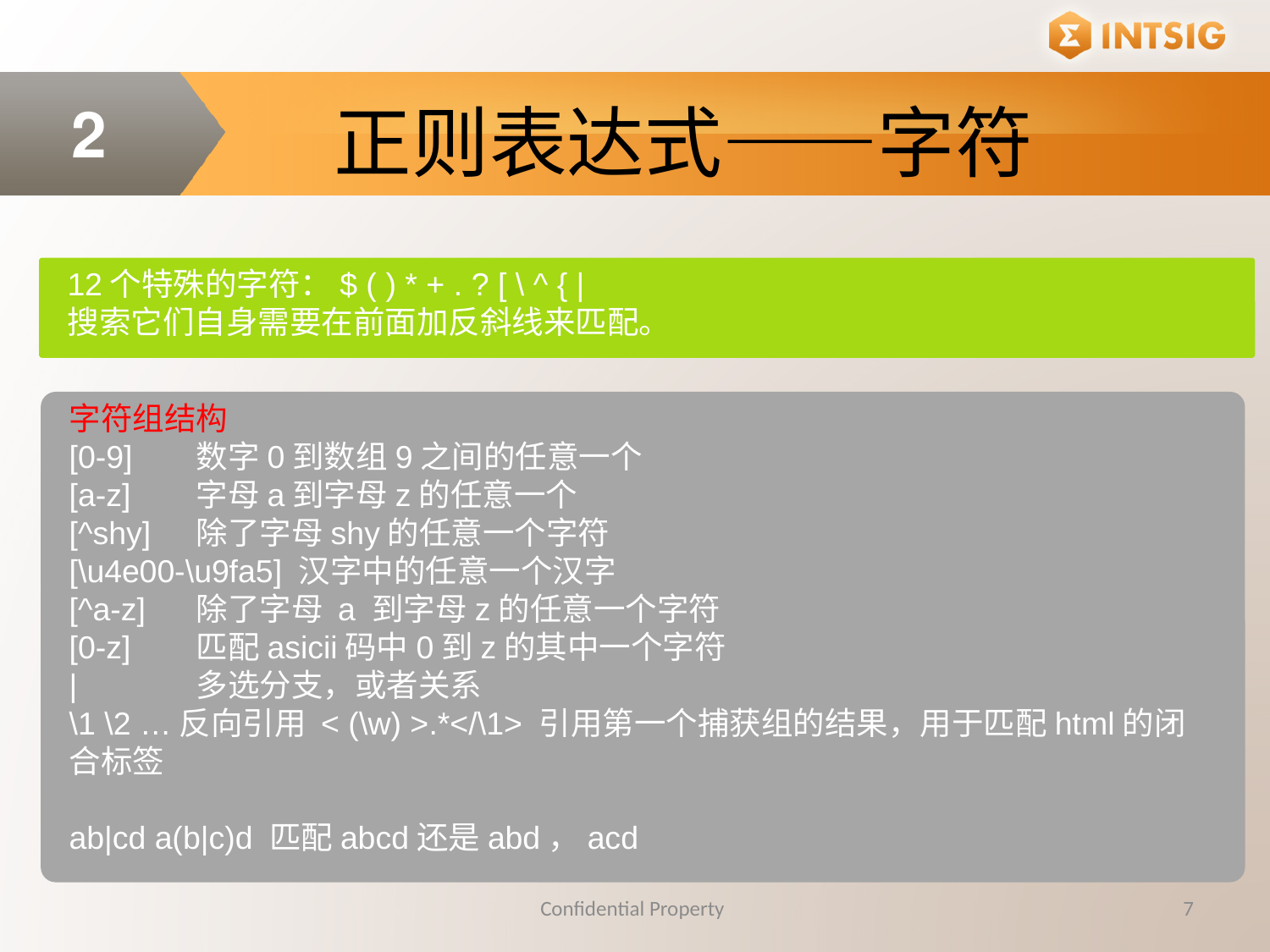

正则表达式——字符
2

12个特殊的字符：$ ( ) * + . ? [ \ ^ { |
搜索它们自身需要在前面加反斜线来匹配。

字符组结构
[0-9] 	数字0到数组9之间的任意一个
[a-z]  	字母a到字母z的任意一个
[^shy]	除了字母shy的任意一个字符
[\u4e00-\u9fa5] 汉字中的任意一个汉字
[^a-z] 	除了字母 a 到字母z的任意一个字符
[0-z] 	匹配asicii码中0到z的其中一个字符
|   	多选分支，或者关系
\1 \2 …反向引用 < (\w) >.*</\1> 引用第一个捕获组的结果，用于匹配html的闭合标签

ab|cd a(b|c)d 匹配abcd还是abd，acd

Confidential Property
7